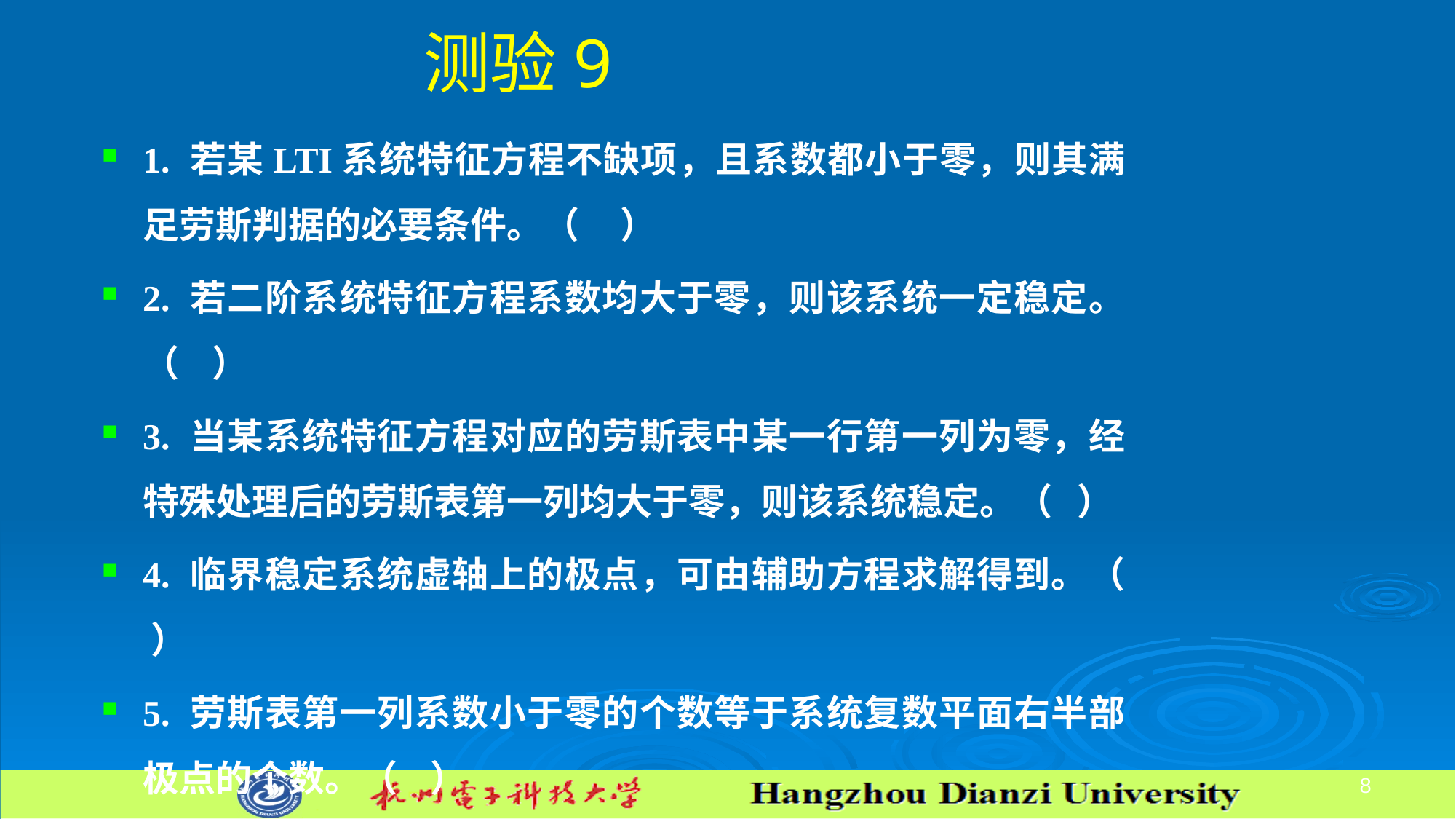

# 测验9
1. 若某LTI系统特征方程不缺项，且系数都小于零，则其满足劳斯判据的必要条件。（     ）
2. 若二阶系统特征方程系数均大于零，则该系统一定稳定。（    ）
3. 当某系统特征方程对应的劳斯表中某一行第一列为零，经特殊处理后的劳斯表第一列均大于零，则该系统稳定。（   ）
4. 临界稳定系统虚轴上的极点，可由辅助方程求解得到。（  ）
5. 劳斯表第一列系数小于零的个数等于系统复数平面右半部极点的个数。（    ）
8